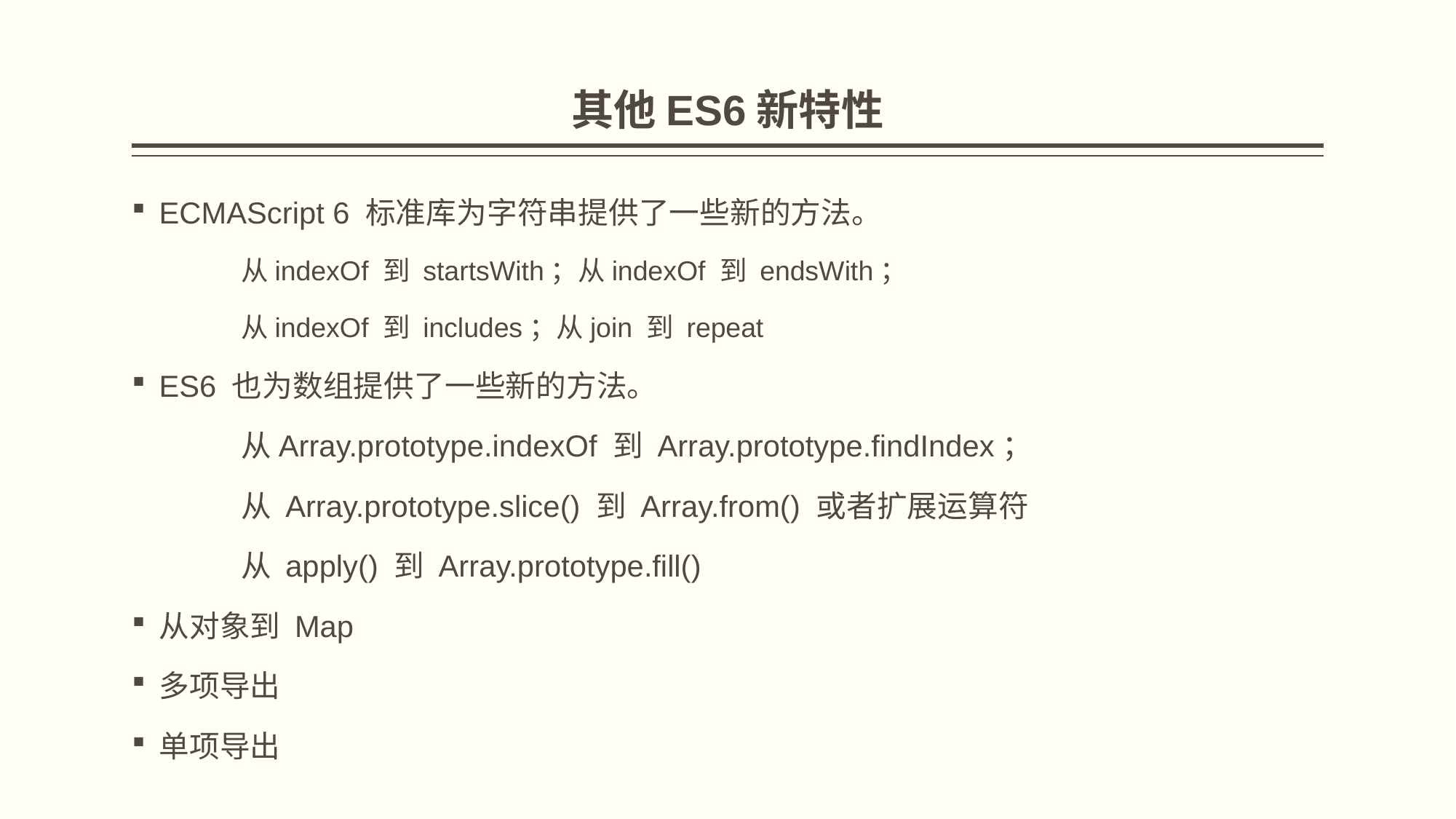

# 其他ES6新特性
ECMAScript 6 标准库为字符串提供了一些新的方法。
	从indexOf 到 startsWith；从indexOf 到 endsWith；
	从indexOf 到 includes；从join 到 repeat
ES6 也为数组提供了一些新的方法。
	从Array.prototype.indexOf 到 Array.prototype.findIndex；
	从 Array.prototype.slice() 到 Array.from() 或者扩展运算符
	从 apply() 到 Array.prototype.fill()
从对象到 Map
多项导出
单项导出